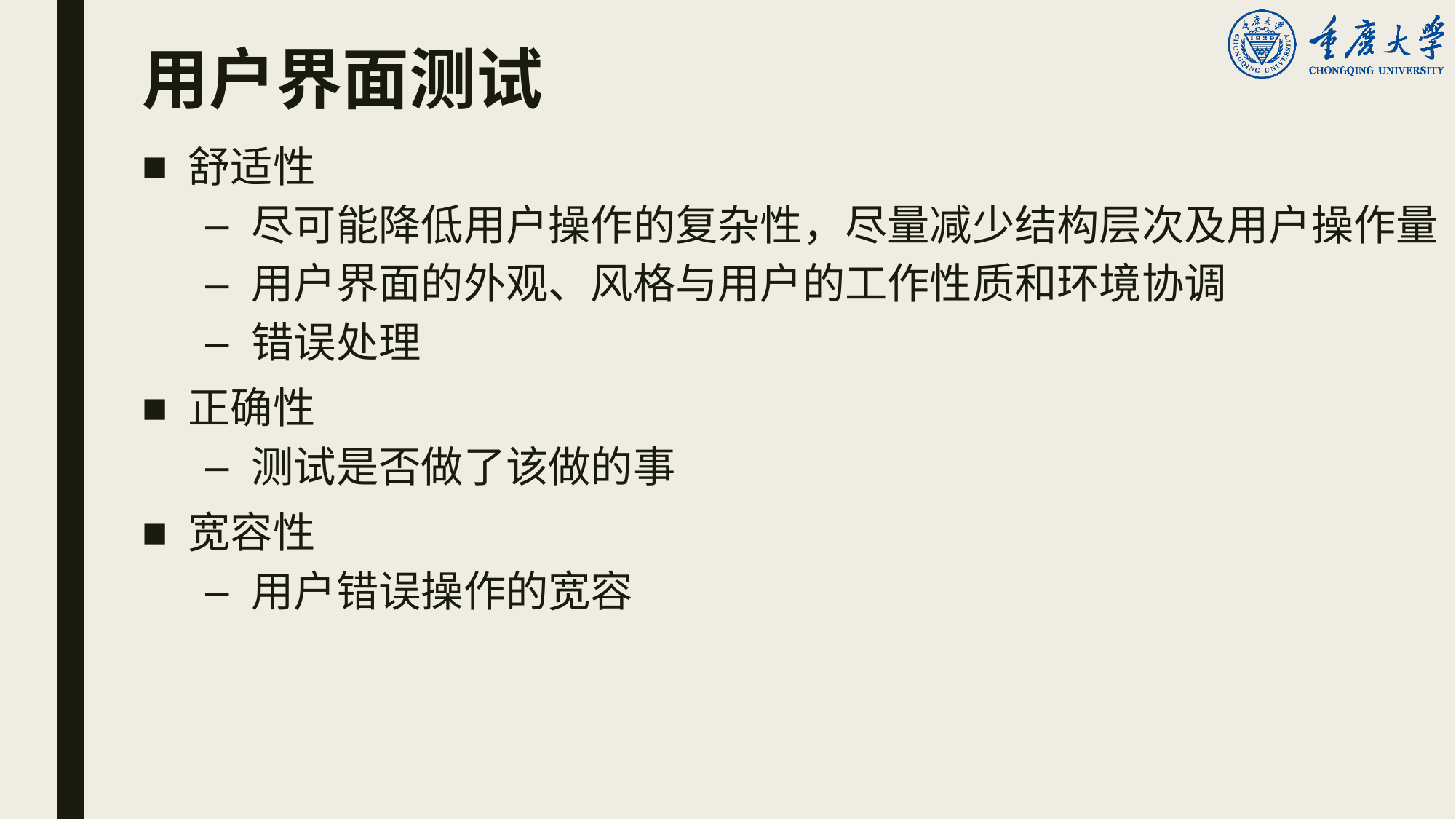

# 用户界面测试
舒适性
尽可能降低用户操作的复杂性，尽量减少结构层次及用户操作量
用户界面的外观、风格与用户的工作性质和环境协调
错误处理
正确性
测试是否做了该做的事
宽容性
用户错误操作的宽容